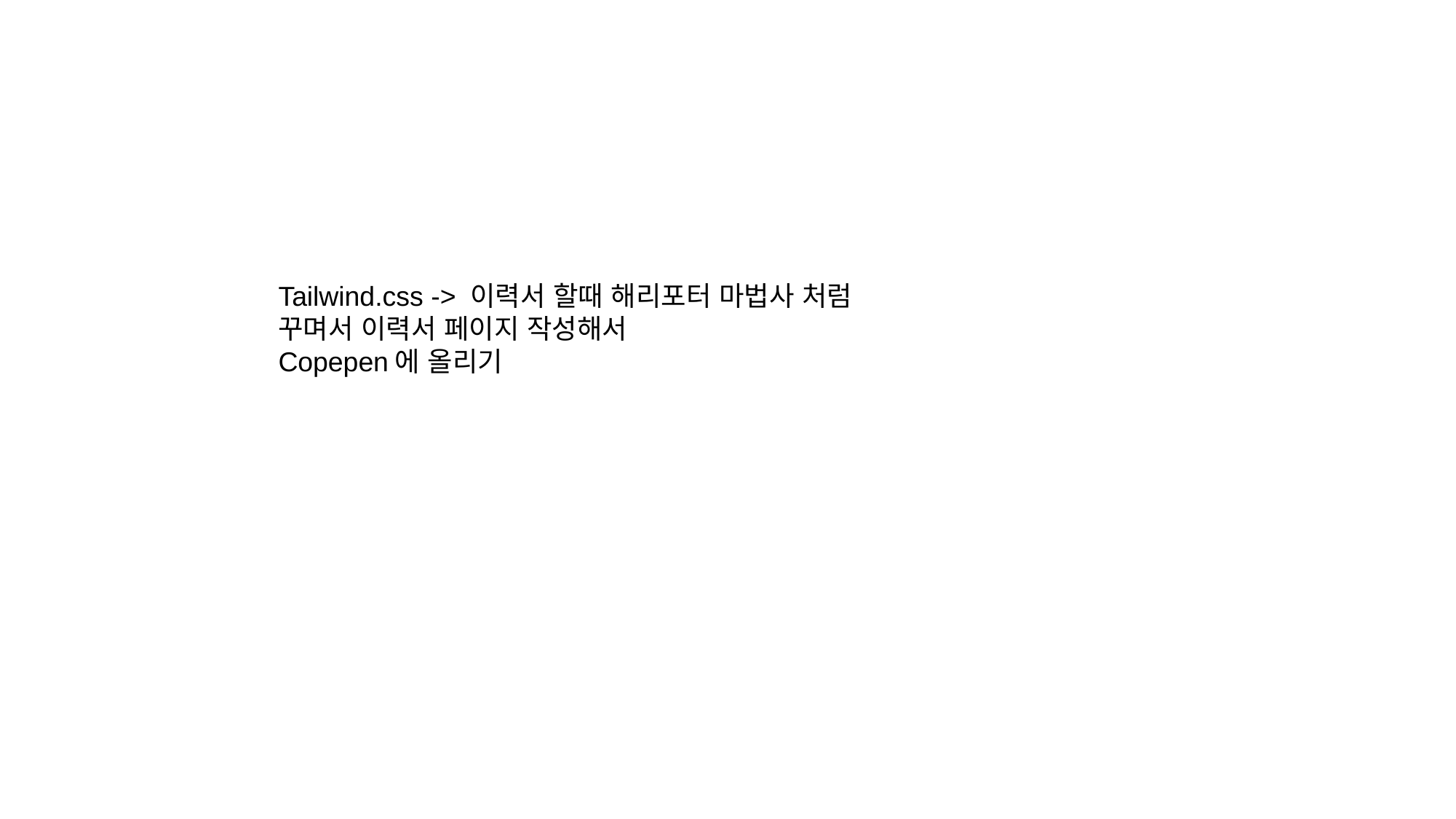

Tailwind.css -> 이력서 할때 해리포터 마법사 처럼
꾸며서 이력서 페이지 작성해서
Copepen에 올리기